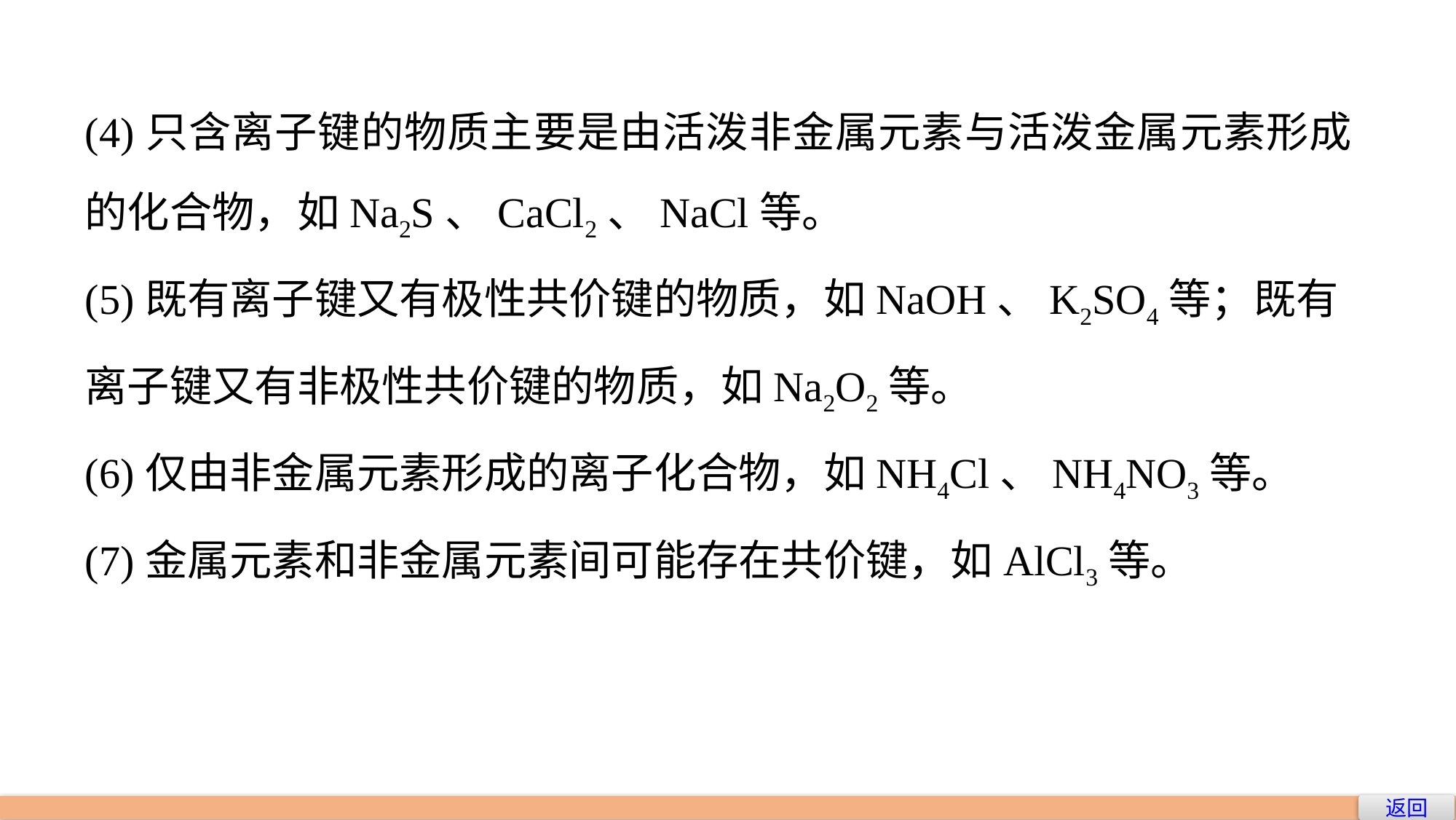

(4)只含离子键的物质主要是由活泼非金属元素与活泼金属元素形成的化合物，如Na2S、CaCl2、NaCl等。
(5)既有离子键又有极性共价键的物质，如NaOH、K2SO4等；既有离子键又有非极性共价键的物质，如Na2O2等。
(6)仅由非金属元素形成的离子化合物，如NH4Cl、NH4NO3等。
(7)金属元素和非金属元素间可能存在共价键，如AlCl3等。
返回